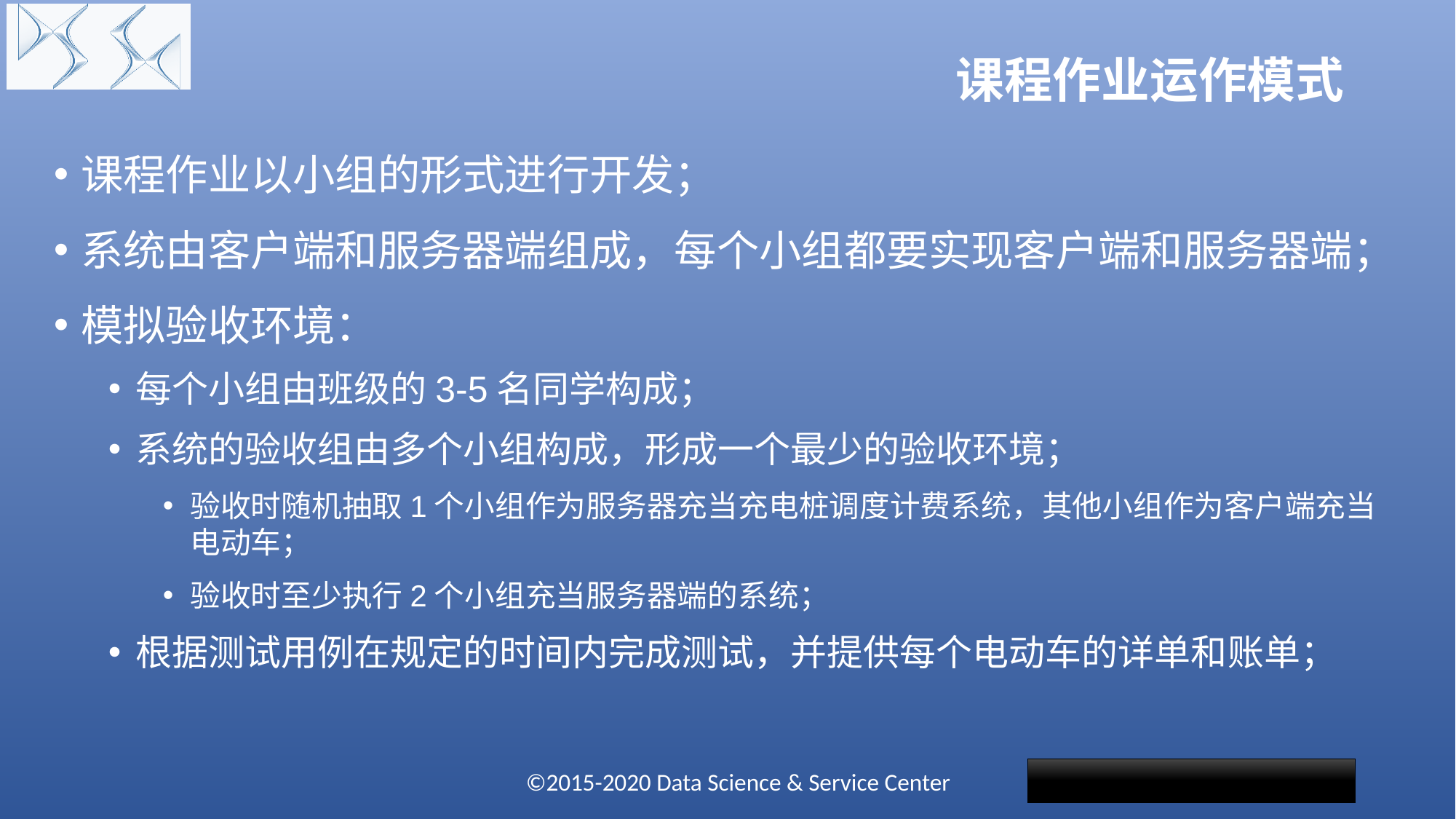

# 课程作业运作模式
课程作业以小组的形式进行开发；
系统由客户端和服务器端组成，每个小组都要实现客户端和服务器端；
模拟验收环境：
每个小组由班级的3-5名同学构成；
系统的验收组由多个小组构成，形成一个最少的验收环境；
验收时随机抽取1个小组作为服务器充当充电桩调度计费系统，其他小组作为客户端充当电动车；
验收时至少执行2个小组充当服务器端的系统；
根据测试用例在规定的时间内完成测试，并提供每个电动车的详单和账单；

©2015-2020 Data Science & Service Center
3